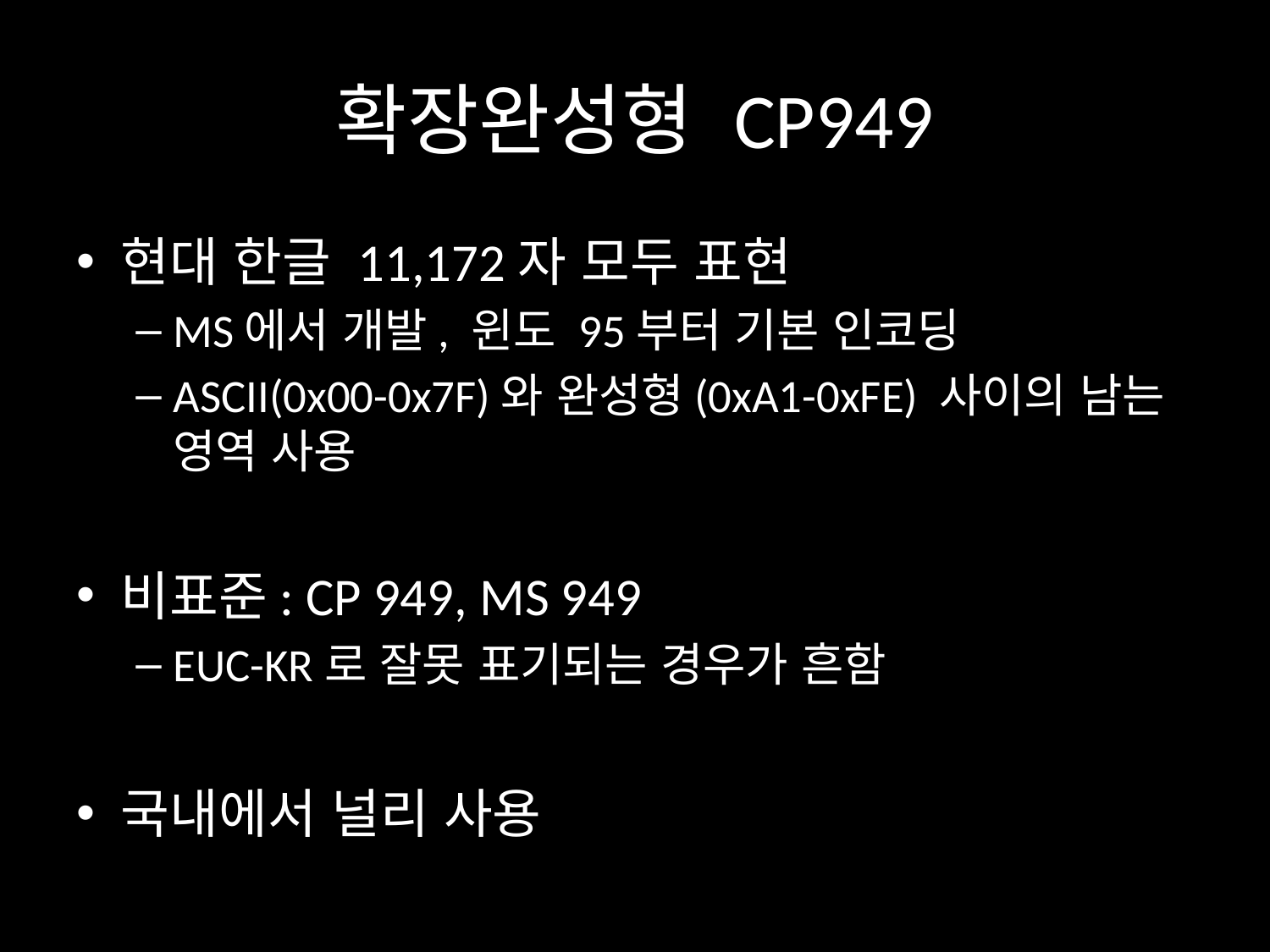

# 확장완성형 CP949
현대 한글 11,172자 모두 표현
MS에서 개발, 윈도 95부터 기본 인코딩
ASCII(0x00-0x7F)와 완성형(0xA1-0xFE) 사이의 남는 영역 사용

비표준: CP 949, MS 949
EUC-KR로 잘못 표기되는 경우가 흔함

국내에서 널리 사용